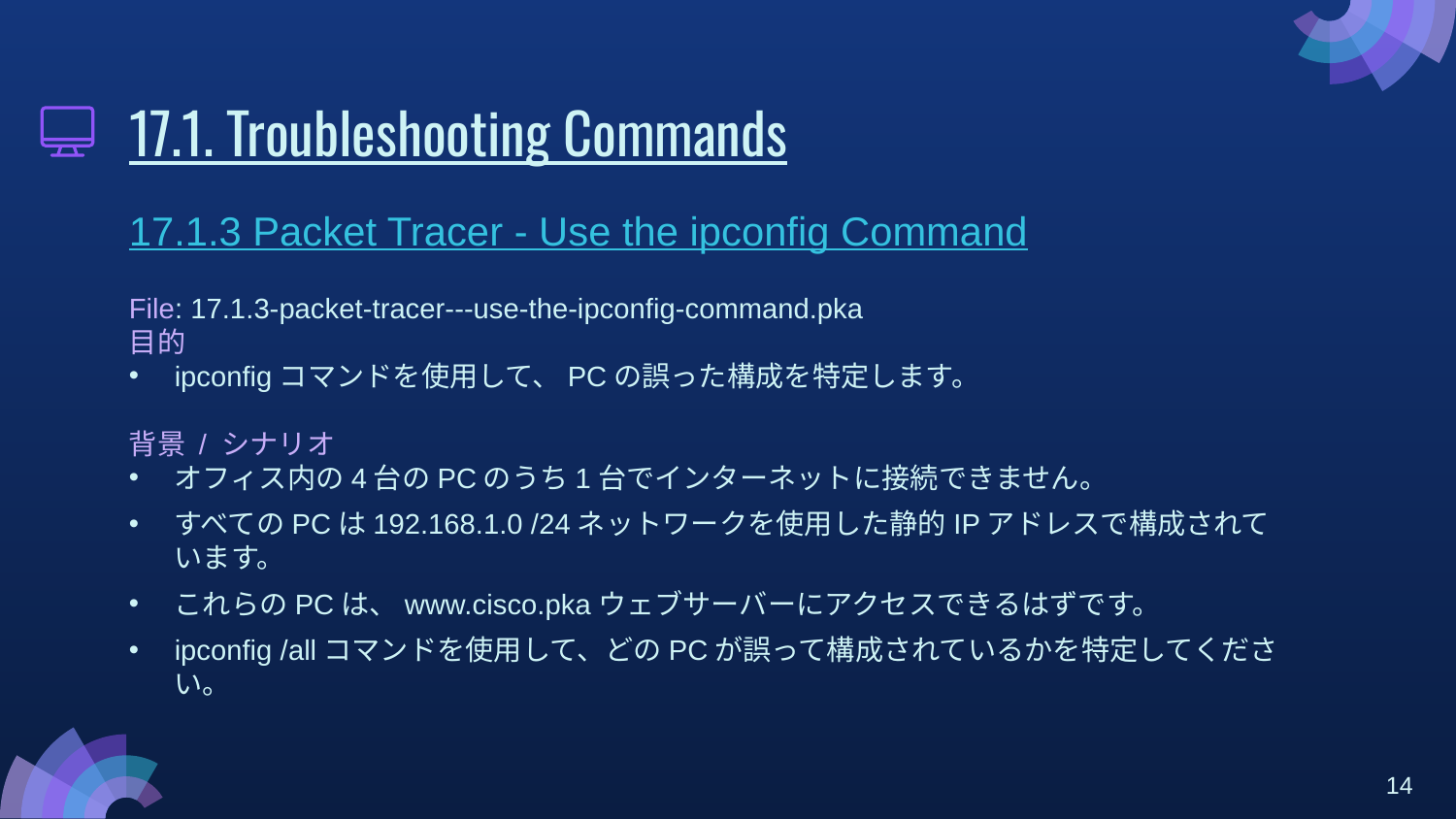

# 17.1. Troubleshooting Commands

17.1.3 Packet Tracer - Use the ipconfig Command
File: 17.1.3-packet-tracer---use-the-ipconfig-command.pka
目的
ipconfigコマンドを使用して、PCの誤った構成を特定します。

背景 / シナリオ
オフィス内の4台のPCのうち1台でインターネットに接続できません。
すべてのPCは192.168.1.0 /24ネットワークを使用した静的IPアドレスで構成されています。
これらのPCは、www.cisco.pkaウェブサーバーにアクセスできるはずです。
ipconfig /allコマンドを使用して、どのPCが誤って構成されているかを特定してください。
14